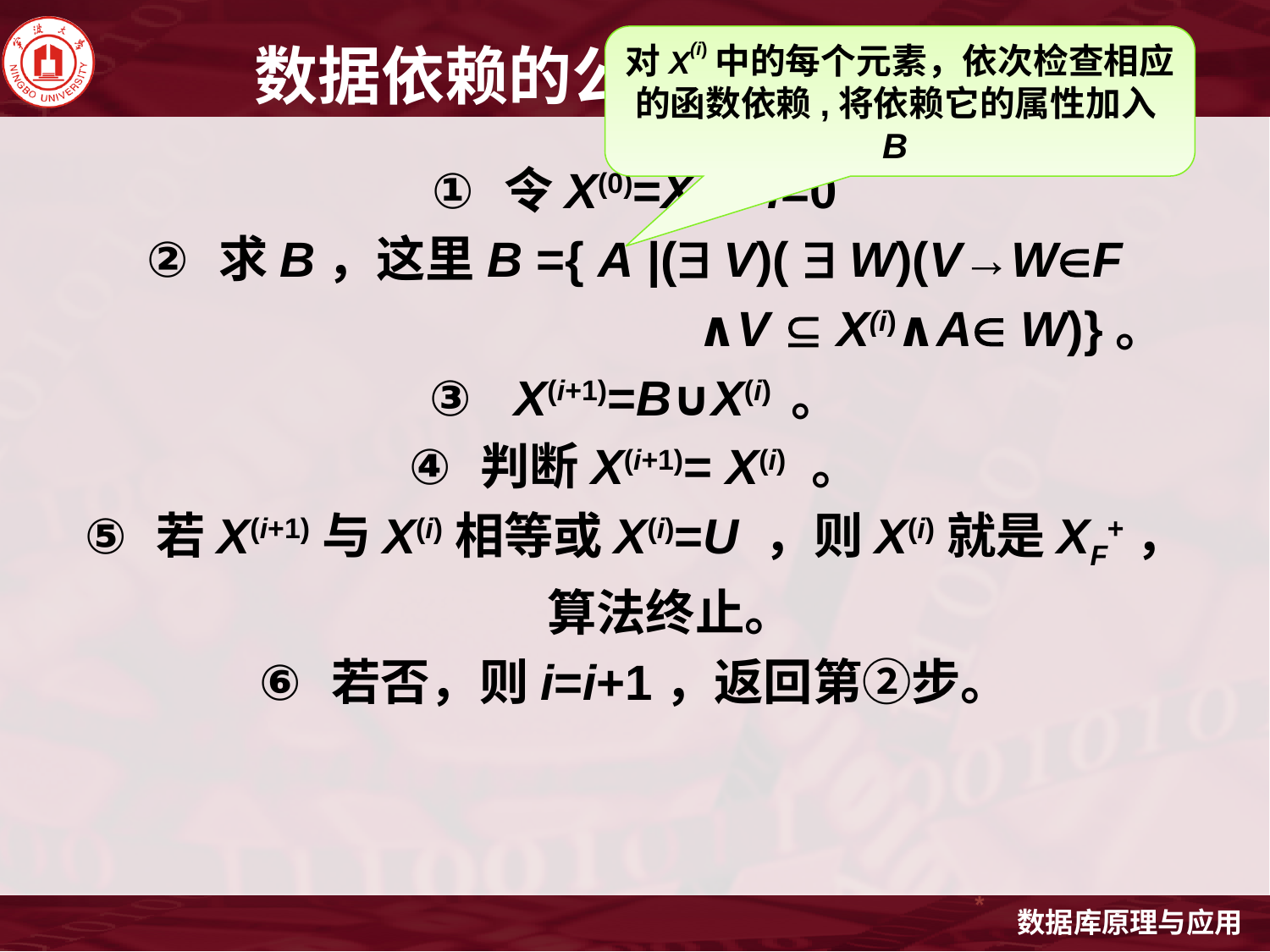

# 数据依赖的公理系统（续）
对X(i)中的每个元素，依次检查相应的函数依赖,将依赖它的属性加入B
令X(0)=X，i=0
求B，这里B ={ A |(∃ V)( ∃ W)(V→W∈F
                                           ∧V ⊆ X(i)∧A∈ W)}。
 X(i+1)=B∪X(i) 。
判断X(i+1)= X(i) 。
若X(i+1)与X(i)相等或X(i)=U ，则X(i)就是XF+，
	算法终止。
若否，则i=i+1，返回第②步。

*